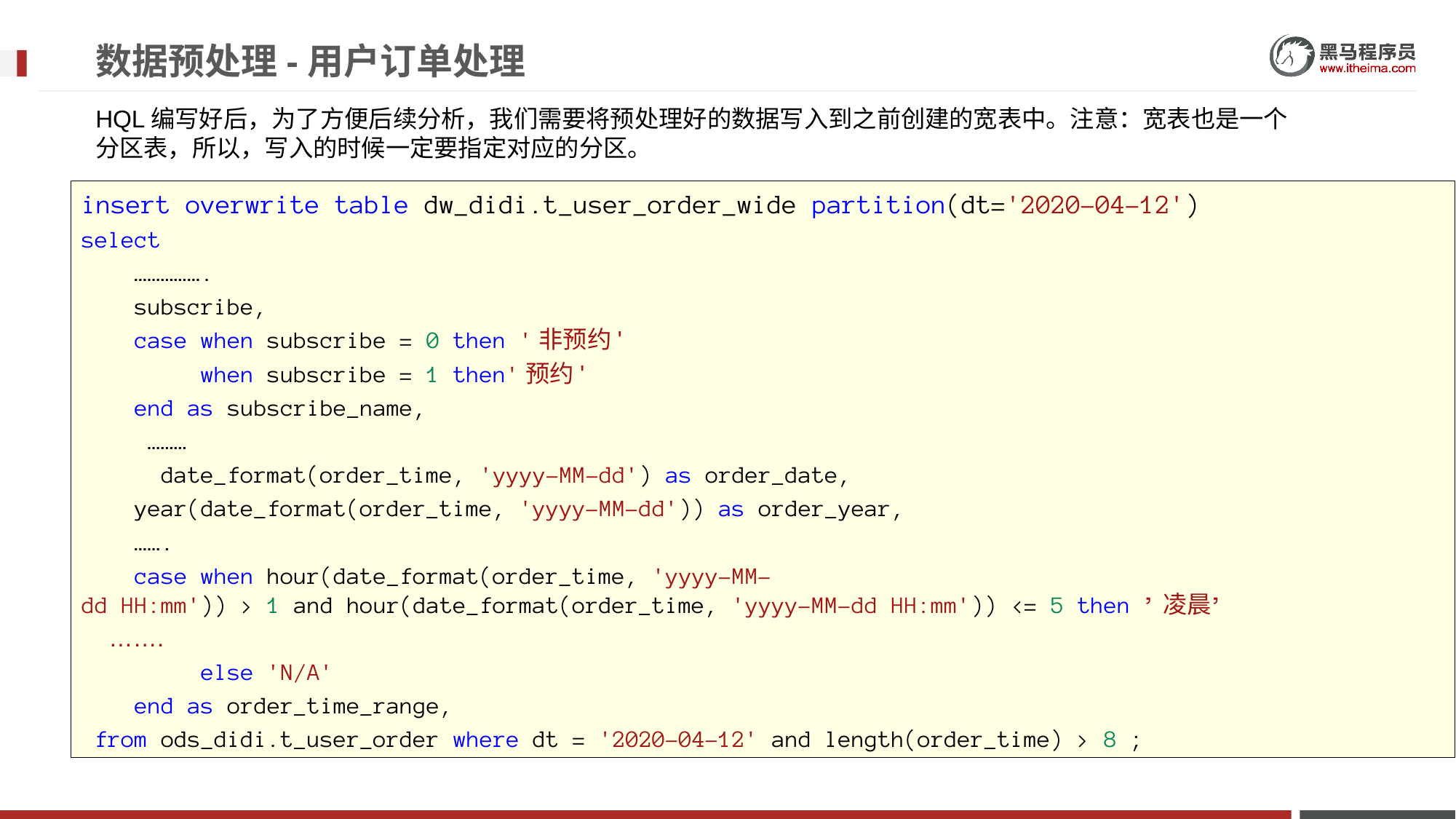

# 数据预处理-用户订单处理
HQL编写好后，为了方便后续分析，我们需要将预处理好的数据写入到之前创建的宽表中。注意：宽表也是一个分区表，所以，写入的时候一定要指定对应的分区。
insert overwrite table dw_didi.t_user_order_wide partition(dt='2020-04-12')
select
    …………….
    subscribe,
    case when subscribe = 0 then '非预约'
         when subscribe = 1 then'预约'
    end as subscribe_name,
     ………
      date_format(order_time, 'yyyy-MM-dd') as order_date,
    year(date_format(order_time, 'yyyy-MM-dd')) as order_year,
    …….
    case when hour(date_format(order_time, 'yyyy-MM-dd HH:mm')) > 1 and hour(date_format(order_time, 'yyyy-MM-dd HH:mm')) <= 5 then ’凌晨’
    …….
         else 'N/A'
    end as order_time_range,
 from ods_didi.t_user_order where dt = '2020-04-12' and length(order_time) > 8 ;